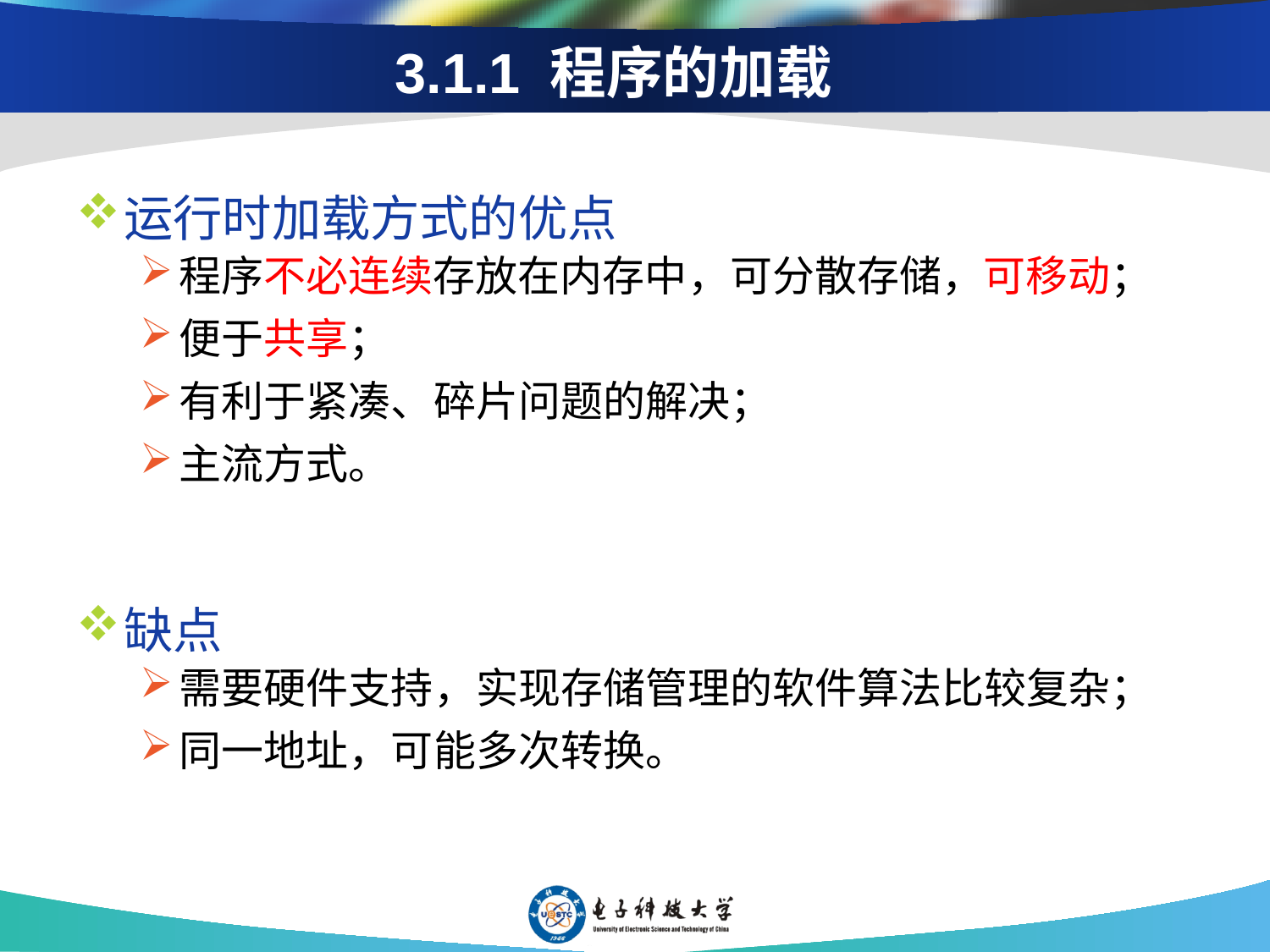

# 3.1.1 程序的加载
运行时加载方式的优点
程序不必连续存放在内存中，可分散存储，可移动；
便于共享；
有利于紧凑、碎片问题的解决；
主流方式。

缺点
需要硬件支持，实现存储管理的软件算法比较复杂；
同一地址，可能多次转换。